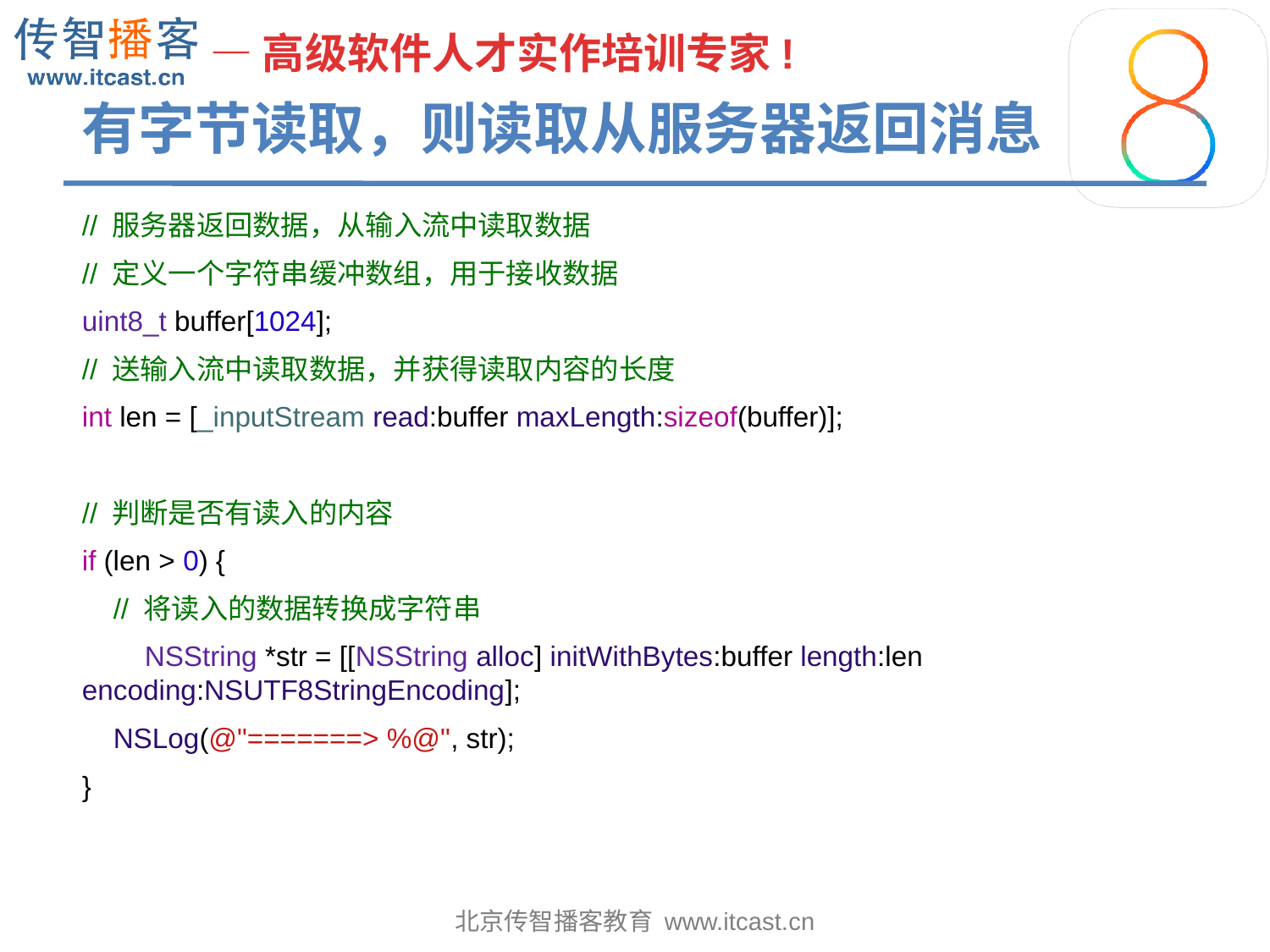

# 有字节读取，则读取从服务器返回消息
// 服务器返回数据，从输入流中读取数据
// 定义一个字符串缓冲数组，用于接收数据
uint8_t buffer[1024];
// 送输入流中读取数据，并获得读取内容的长度
int len = [_inputStream read:buffer maxLength:sizeof(buffer)];

// 判断是否有读入的内容
if (len > 0) {
    // 将读入的数据转换成字符串
        NSString *str = [[NSString alloc] initWithBytes:buffer length:len encoding:NSUTF8StringEncoding];
    NSLog(@"=======> %@", str);
}